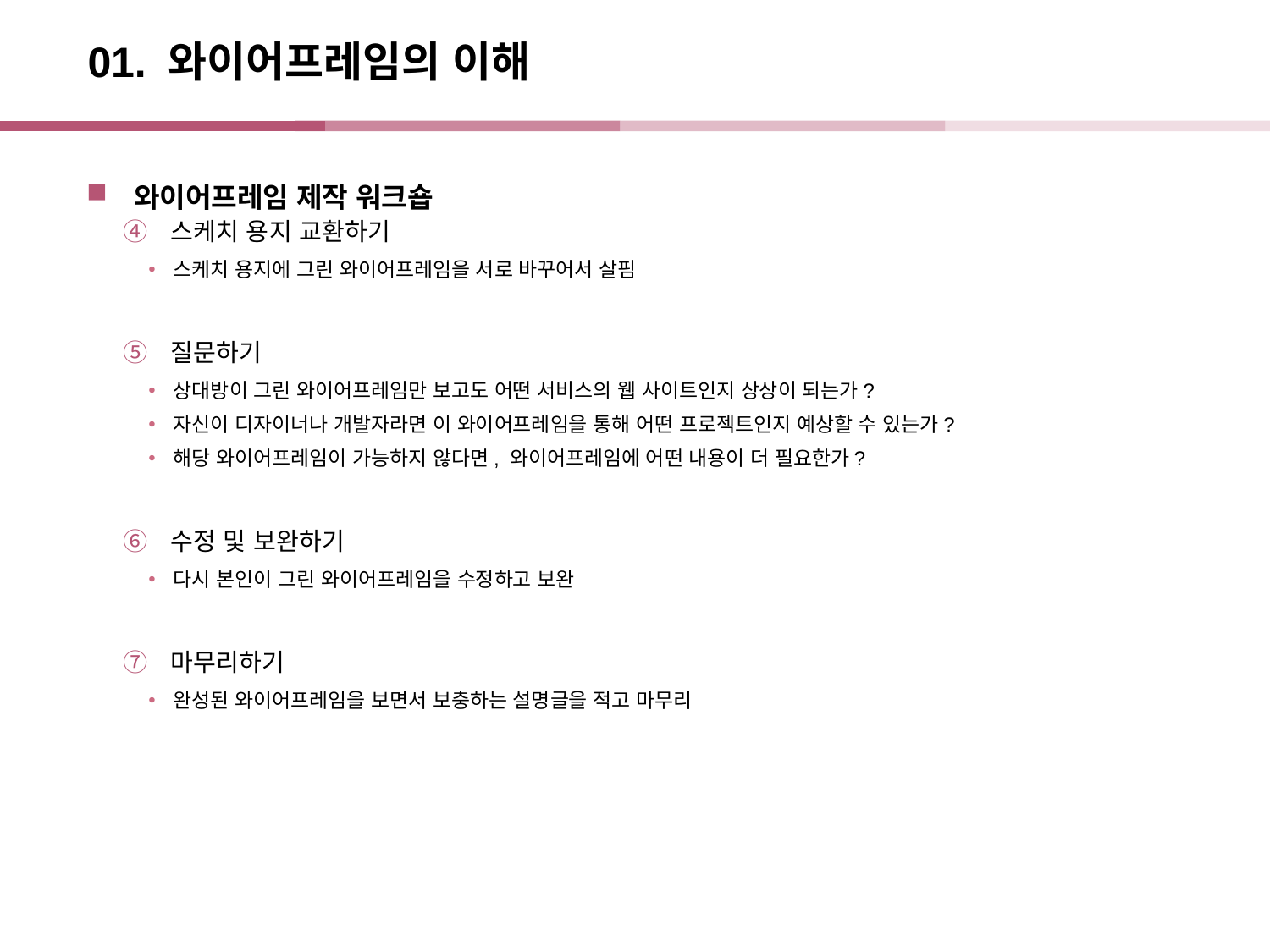

# 01. 와이어프레임의 이해
와이어프레임 제작 워크숍
스케치 용지 교환하기
스케치 용지에 그린 와이어프레임을 서로 바꾸어서 살핌

질문하기
상대방이 그린 와이어프레임만 보고도 어떤 서비스의 웹 사이트인지 상상이 되는가?
자신이 디자이너나 개발자라면 이 와이어프레임을 통해 어떤 프로젝트인지 예상할 수 있는가?
해당 와이어프레임이 가능하지 않다면, 와이어프레임에 어떤 내용이 더 필요한가?

수정 및 보완하기
다시 본인이 그린 와이어프레임을 수정하고 보완

마무리하기
완성된 와이어프레임을 보면서 보충하는 설명글을 적고 마무리